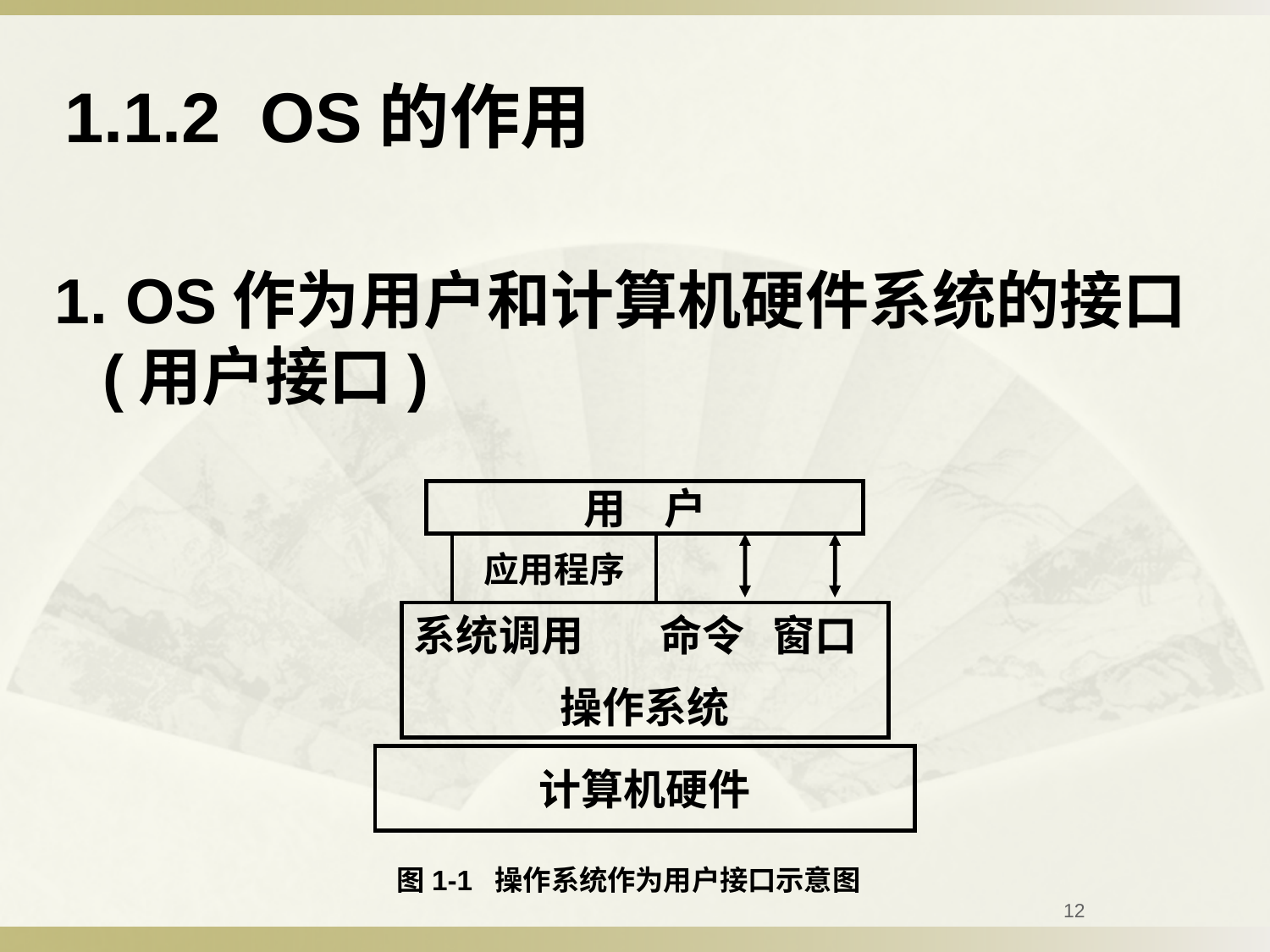

1.1.2  OS的作用
1. OS作为用户和计算机硬件系统的接口(用户接口)

用    户
应用程序

系统调用        命令   窗口
操作系统
计算机硬件
图1-1  操作系统作为用户接口示意图
12